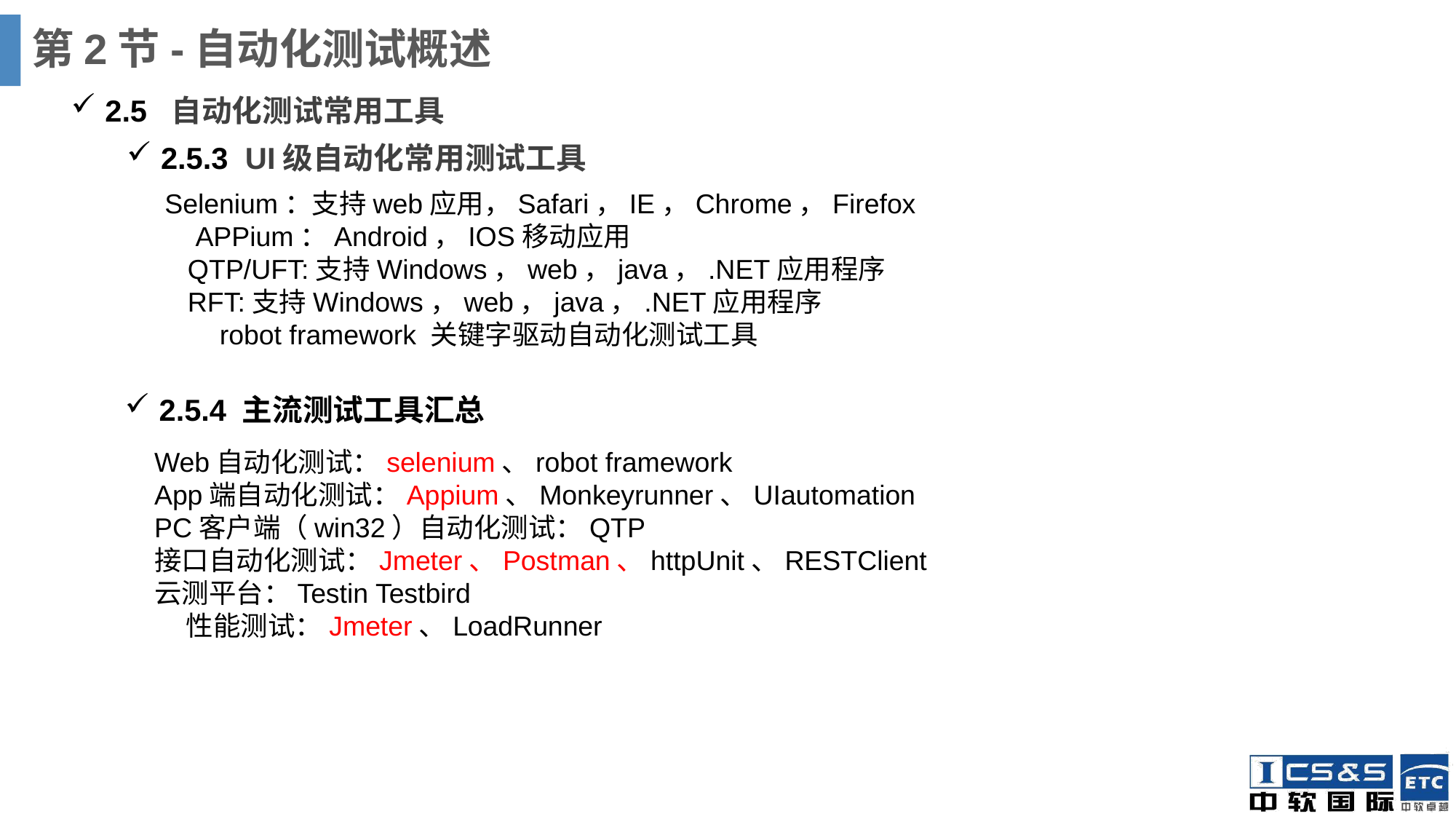

# 第2节-自动化测试概述
2.5  自动化测试常用工具
2.5.3  UI级自动化常用测试工具
Selenium：支持web应用，Safari，IE，Chrome，Firefox    APPium：Android，IOS移动应用   QTP/UFT:支持Windows，web，java，.NET应用程序   RFT:支持Windows，web，java，.NET应用程序   robot framework 关键字驱动自动化测试工具
2.5.4 主流测试工具汇总
Web自动化测试：selenium、robot frameworkApp端自动化测试：Appium、Monkeyrunner、UIautomationPC客户端（win32）自动化测试：QTP接口自动化测试：Jmeter、Postman、httpUnit、RESTClient云测平台：Testin Testbird性能测试：Jmeter、LoadRunner